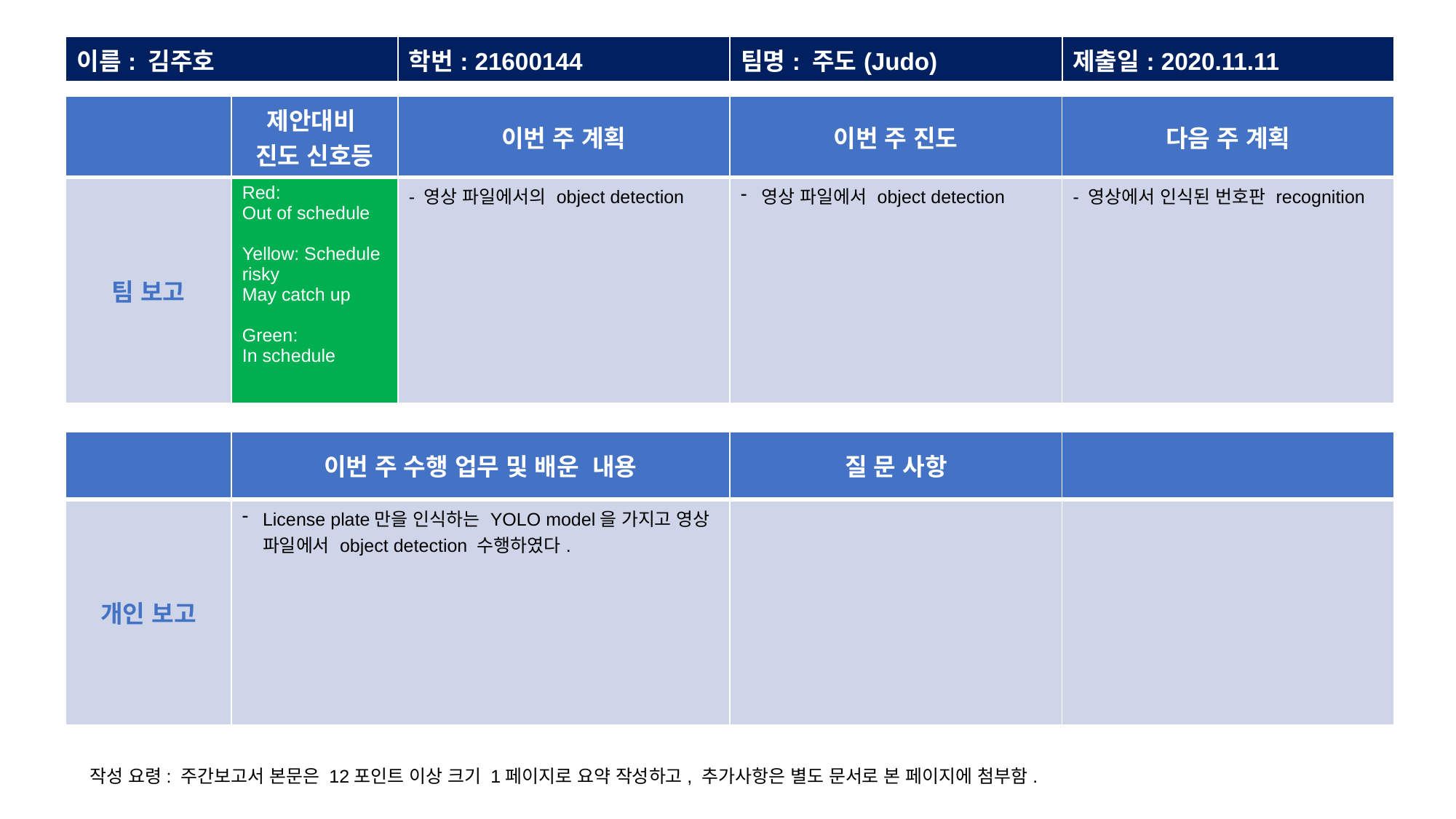

| 이름: 김주호 | 학번: 21600144 | 팀명: 주도(Judo) | 제출일: 2020.11.11 |
| --- | --- | --- | --- |
|  | 제안대비 진도 신호등 | 이번 주 계획 | 이번 주 진도 | 다음 주 계획 |
| --- | --- | --- | --- | --- |
| 팀 보고 | Red: Out of schedule Yellow: Schedule risky May catch up Green: In schedule | - 영상 파일에서의 object detection | 영상 파일에서 object detection | - 영상에서 인식된 번호판 recognition |
|  | 이번 주 수행 업무 및 배운 내용 | 질 문 사항 |  |
| --- | --- | --- | --- |
| 개인 보고 | License plate만을 인식하는 YOLO model을 가지고 영상 파일에서 object detection 수행하였다. |  |  |
작성 요령: 주간보고서 본문은 12포인트 이상 크기 1페이지로 요약 작성하고, 추가사항은 별도 문서로 본 페이지에 첨부함.